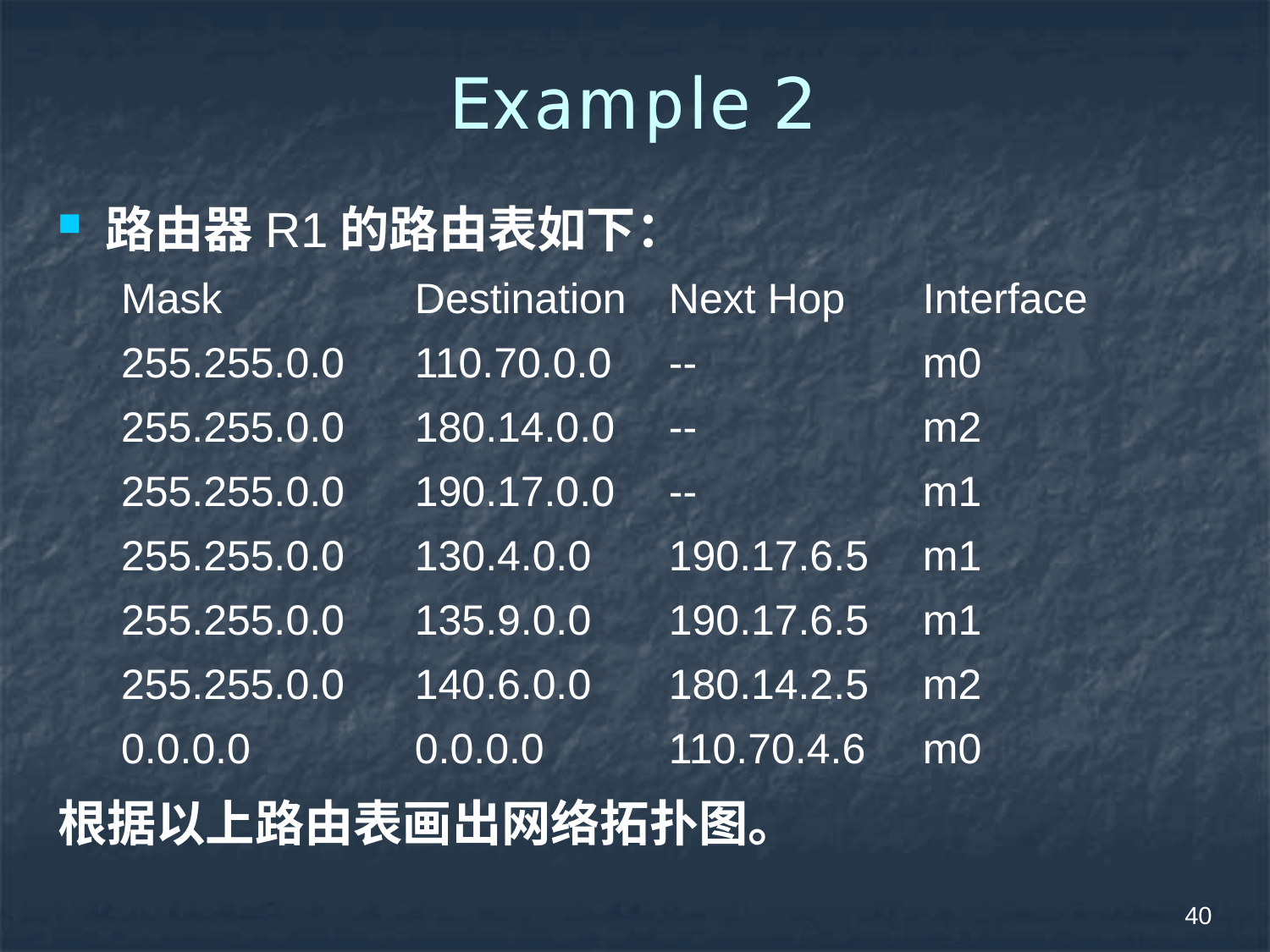

# Example 2
路由器R1的路由表如下：
Mask		Destination	Next Hop	Interface
255.255.0.0	110.70.0.0	--		m0
255.255.0.0	180.14.0.0	--		m2
255.255.0.0	190.17.0.0	--		m1
255.255.0.0	130.4.0.0	190.17.6.5	m1
255.255.0.0	135.9.0.0	190.17.6.5	m1
255.255.0.0	140.6.0.0	180.14.2.5	m2
0.0.0.0		0.0.0.0	110.70.4.6	m0
根据以上路由表画出网络拓扑图。
40